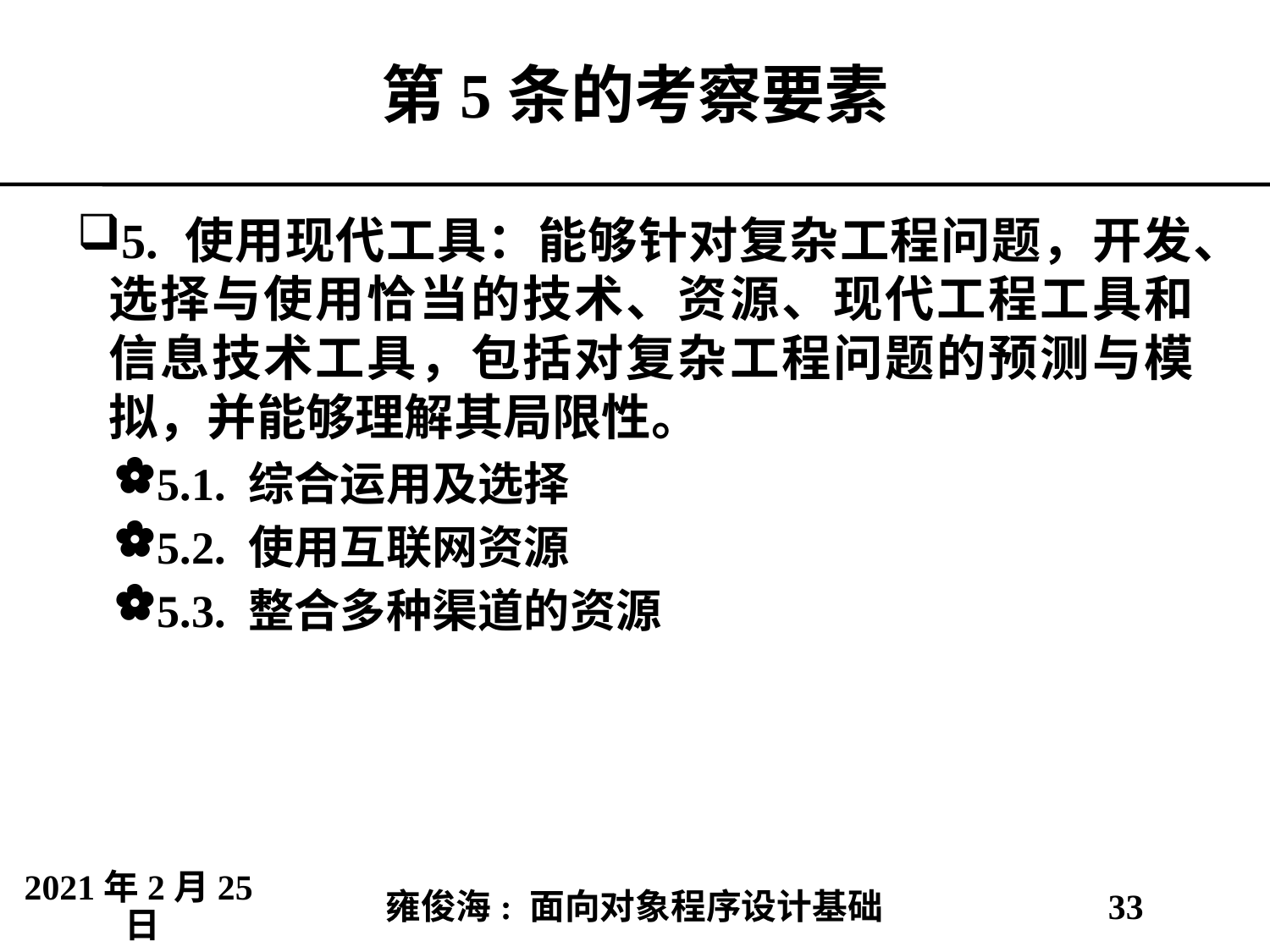

# 第5条的考察要素

5. 使用现代工具：能够针对复杂工程问题，开发、选择与使用恰当的技术、资源、现代工程工具和信息技术工具，包括对复杂工程问题的预测与模拟，并能够理解其局限性。
5.1. 综合运用及选择
5.2. 使用互联网资源
5.3. 整合多种渠道的资源
2021年2月25日
雍俊海: 面向对象程序设计基础
33